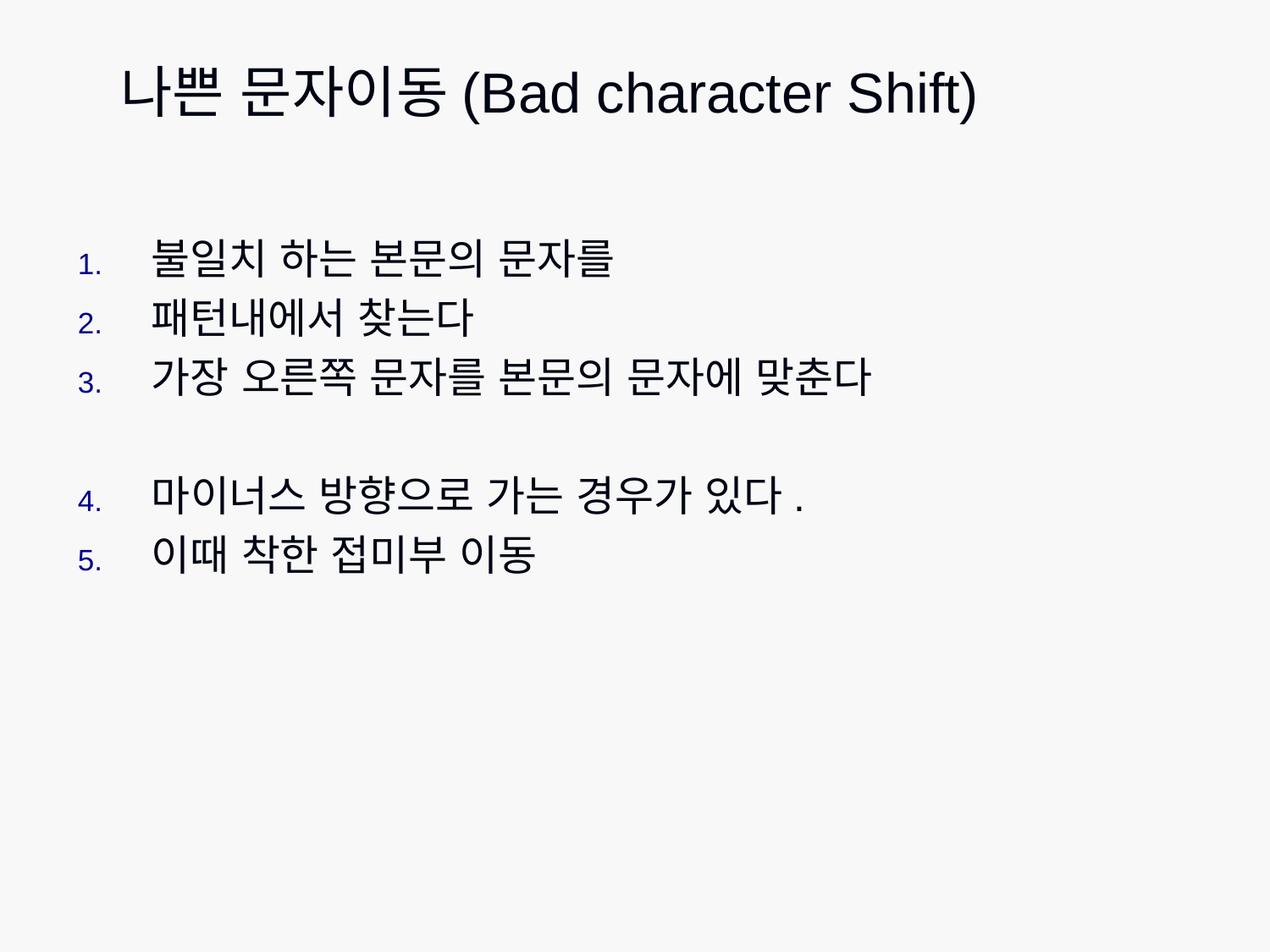

# 나쁜 문자이동(Bad character Shift)
불일치 하는 본문의 문자를
패턴내에서 찾는다
가장 오른쪽 문자를 본문의 문자에 맞춘다

마이너스 방향으로 가는 경우가 있다.
이때 착한 접미부 이동